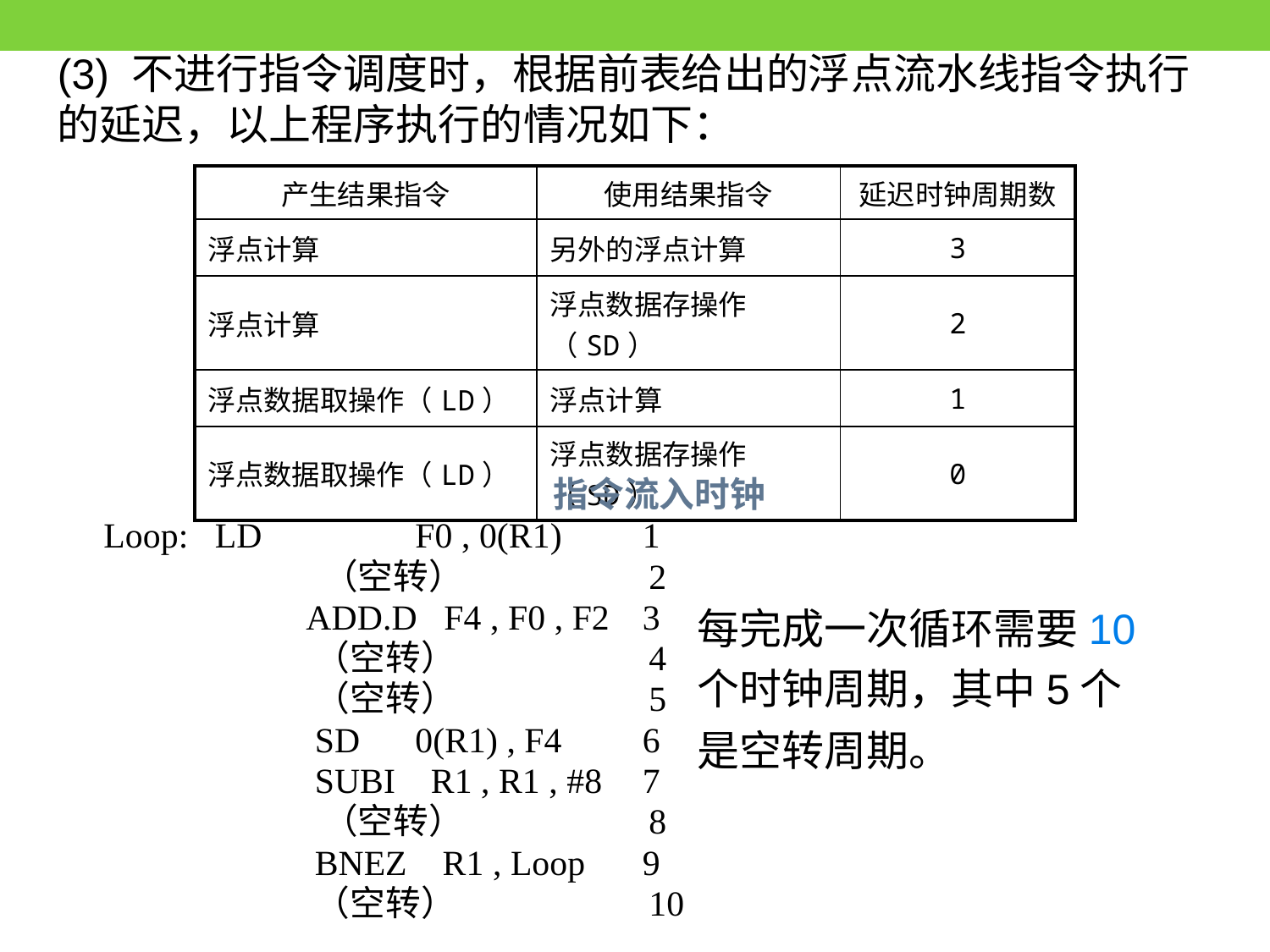

16
(3) 不进行指令调度时，根据前表给出的浮点流水线指令执行的延迟，以上程序执行的情况如下：
| 产生结果指令 | 使用结果指令 | 延迟时钟周期数 |
| --- | --- | --- |
| 浮点计算 | 另外的浮点计算 | 3 |
| 浮点计算 | 浮点数据存操作（SD） | 2 |
| 浮点数据取操作（LD） | 浮点计算 | 1 |
| 浮点数据取操作（LD） | 浮点数据存操作（SD） | 0 |

				      指令流入时钟
   Loop:   LD	     F0 , 0(R1)	  1
		         （空转）		  2
		       ADD.D   F4 , F0 , F2	  3
		        （空转）		  4
		        （空转）		  5
		        SD	     0(R1) , F4	  6
		        SUBI    R1 , R1 , #8	  7
		         （空转）		  8
		        BNEZ    R1 , Loop	  9
		        （空转）		  10

每完成一次循环需要10个时钟周期，其中5个是空转周期。